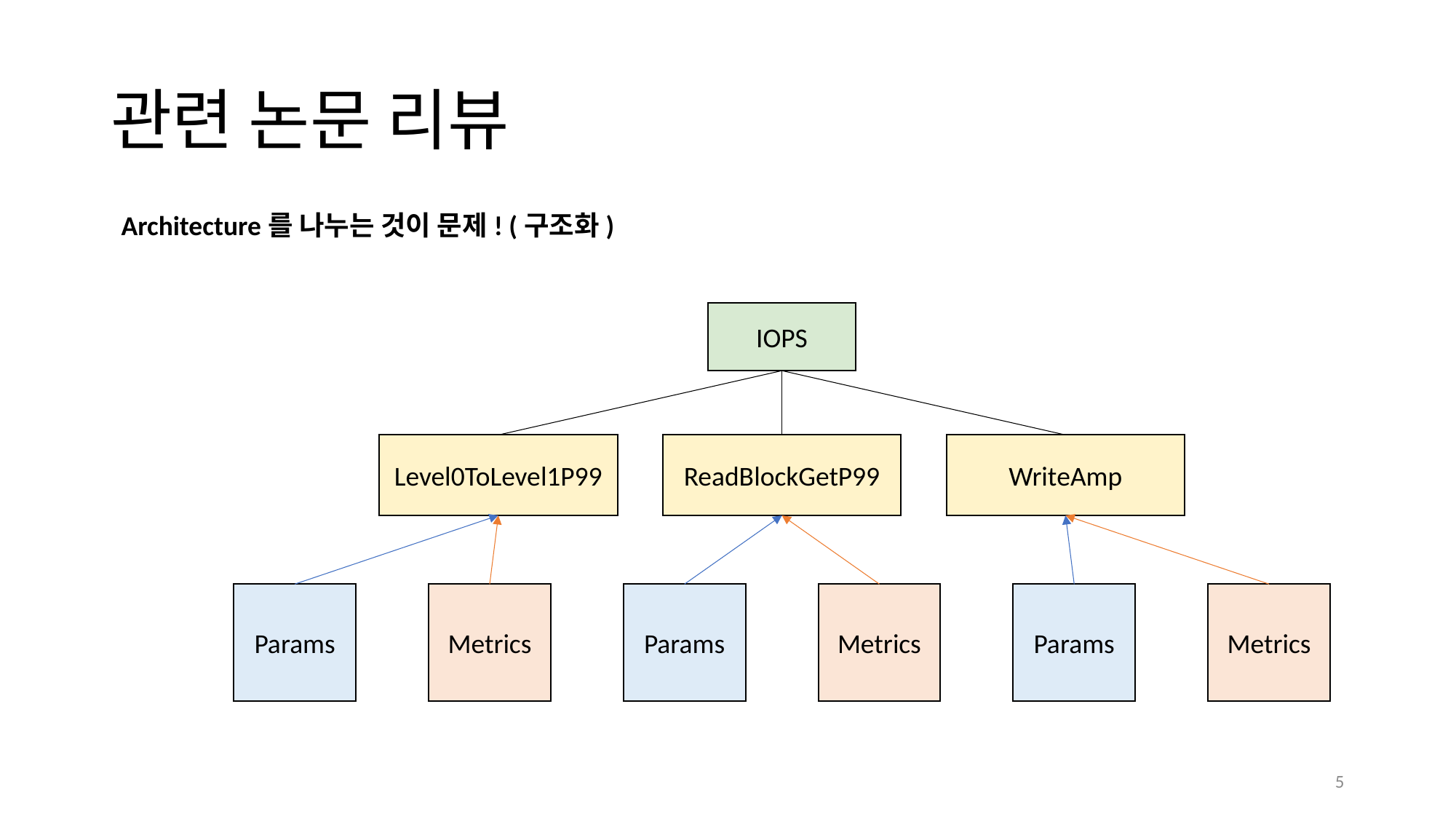

# 관련 논문 리뷰
Architecture를 나누는 것이 문제! (구조화)
IOPS
Level0ToLevel1P99
ReadBlockGetP99
WriteAmp
Params
Metrics
Params
Metrics
Params
Metrics
5